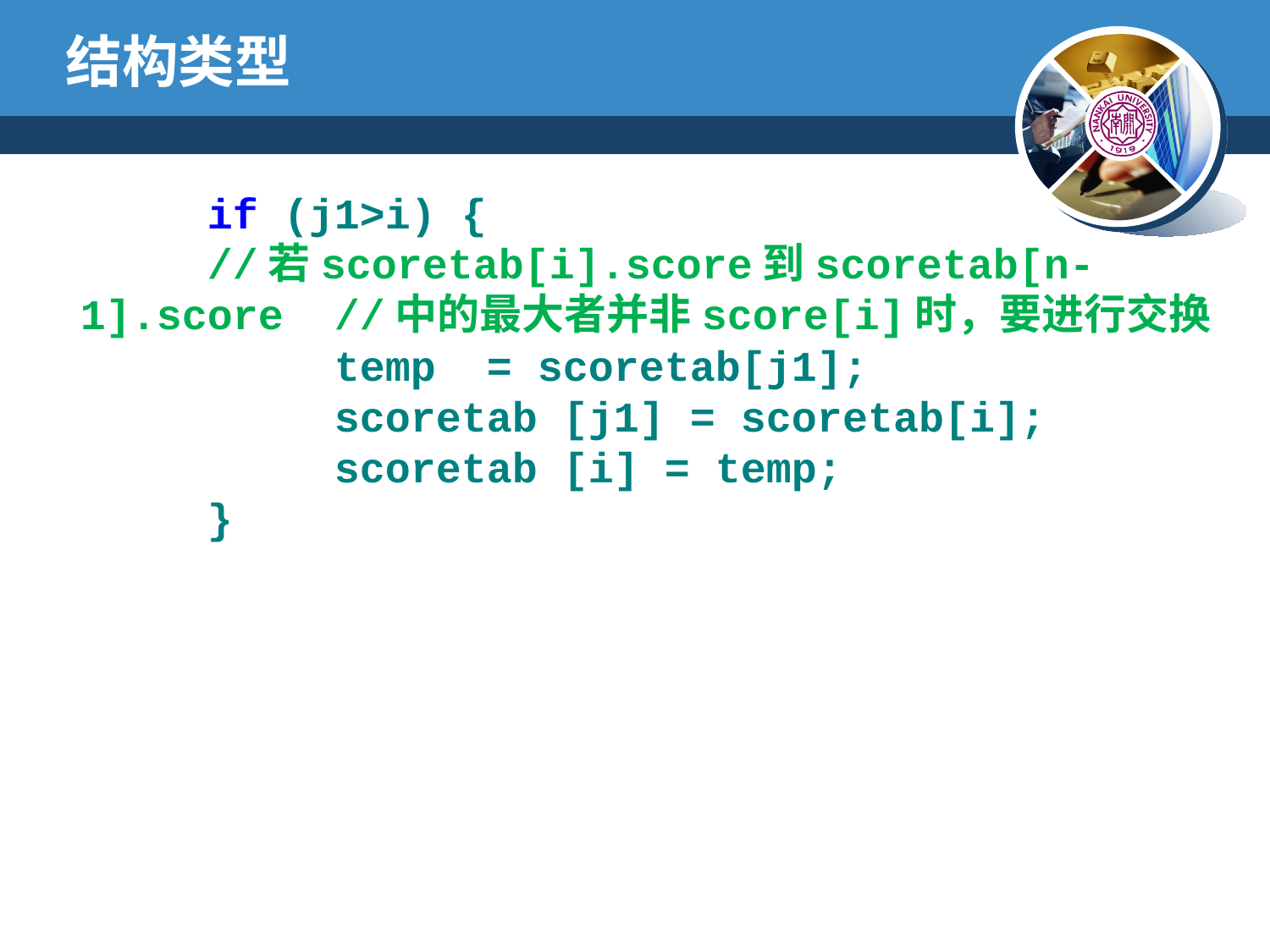

# 结构类型
		if (j1>i) {
	 	//若scoretab[i].score到scoretab[n-1].score	//中的最大者并非score[i]时，要进行交换
		   	temp  = scoretab[j1];
			scoretab [j1] = scoretab[i];
			scoretab [i] = temp;
  	}